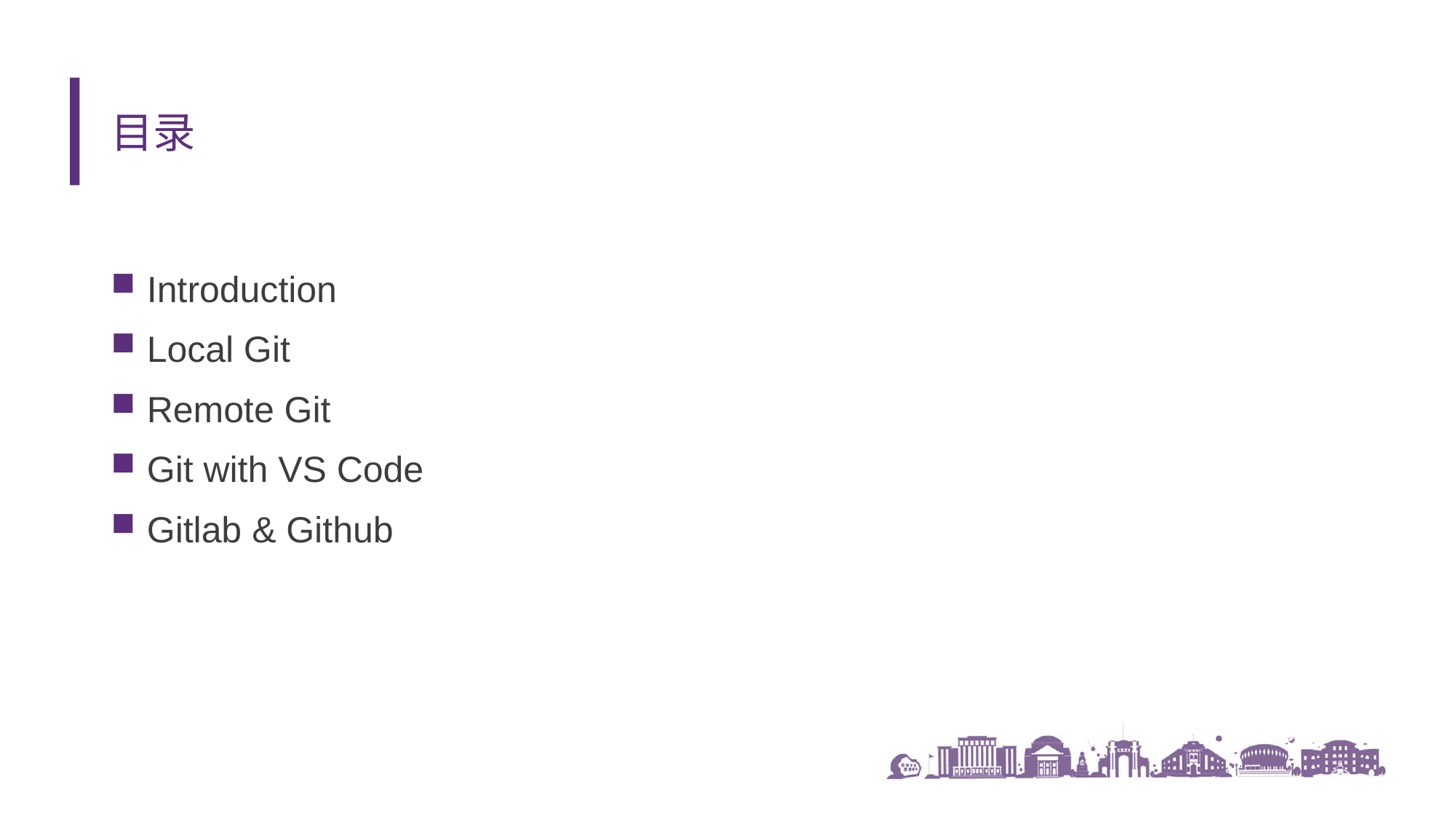

# 目录
Introduction
Local Git
Remote Git
Git with VS Code
Gitlab & Github